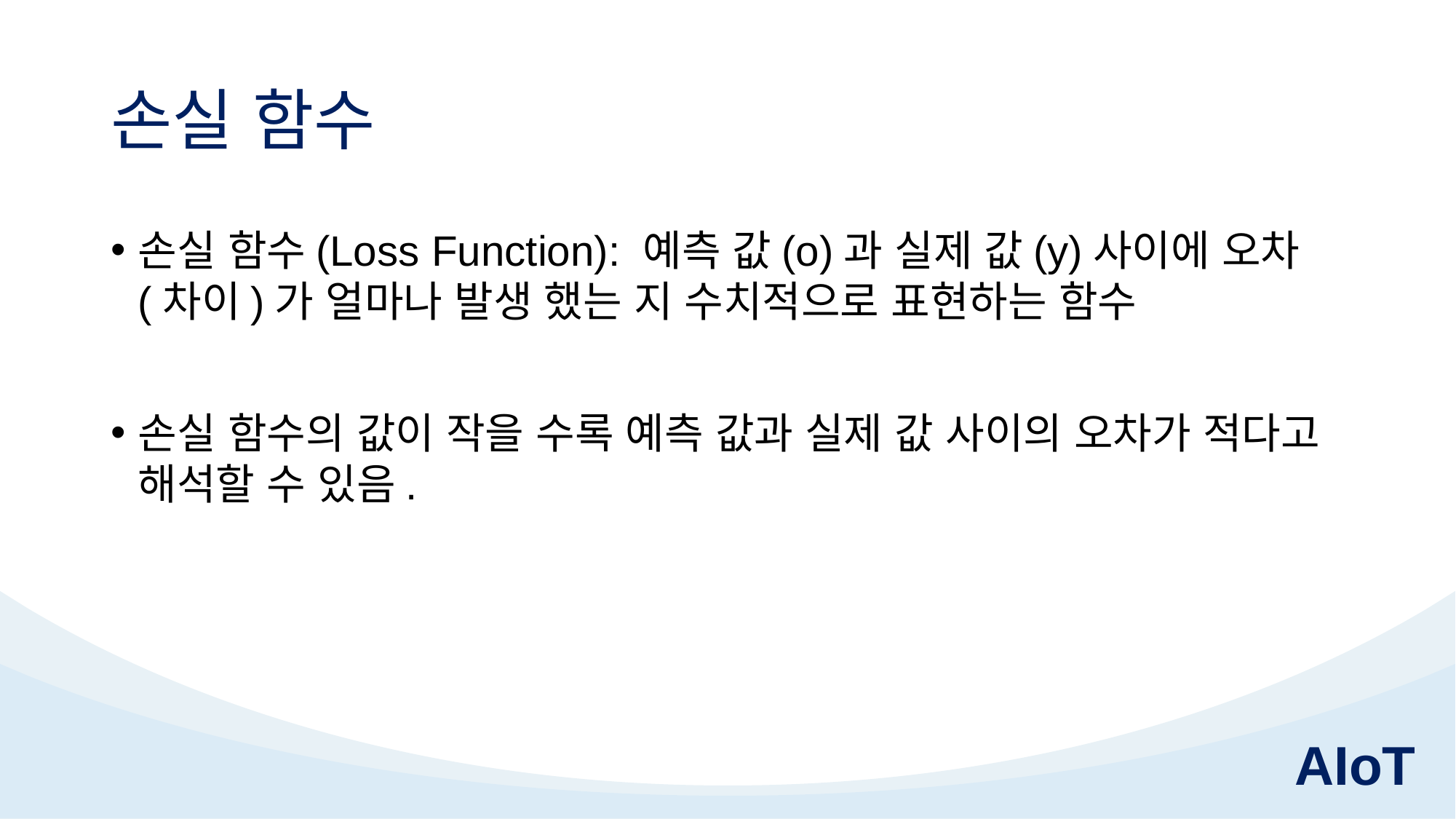

# 손실 함수
손실 함수(Loss Function): 예측 값(o)과 실제 값(y)사이에 오차(차이)가 얼마나 발생 했는 지 수치적으로 표현하는 함수

손실 함수의 값이 작을 수록 예측 값과 실제 값 사이의 오차가 적다고 해석할 수 있음.